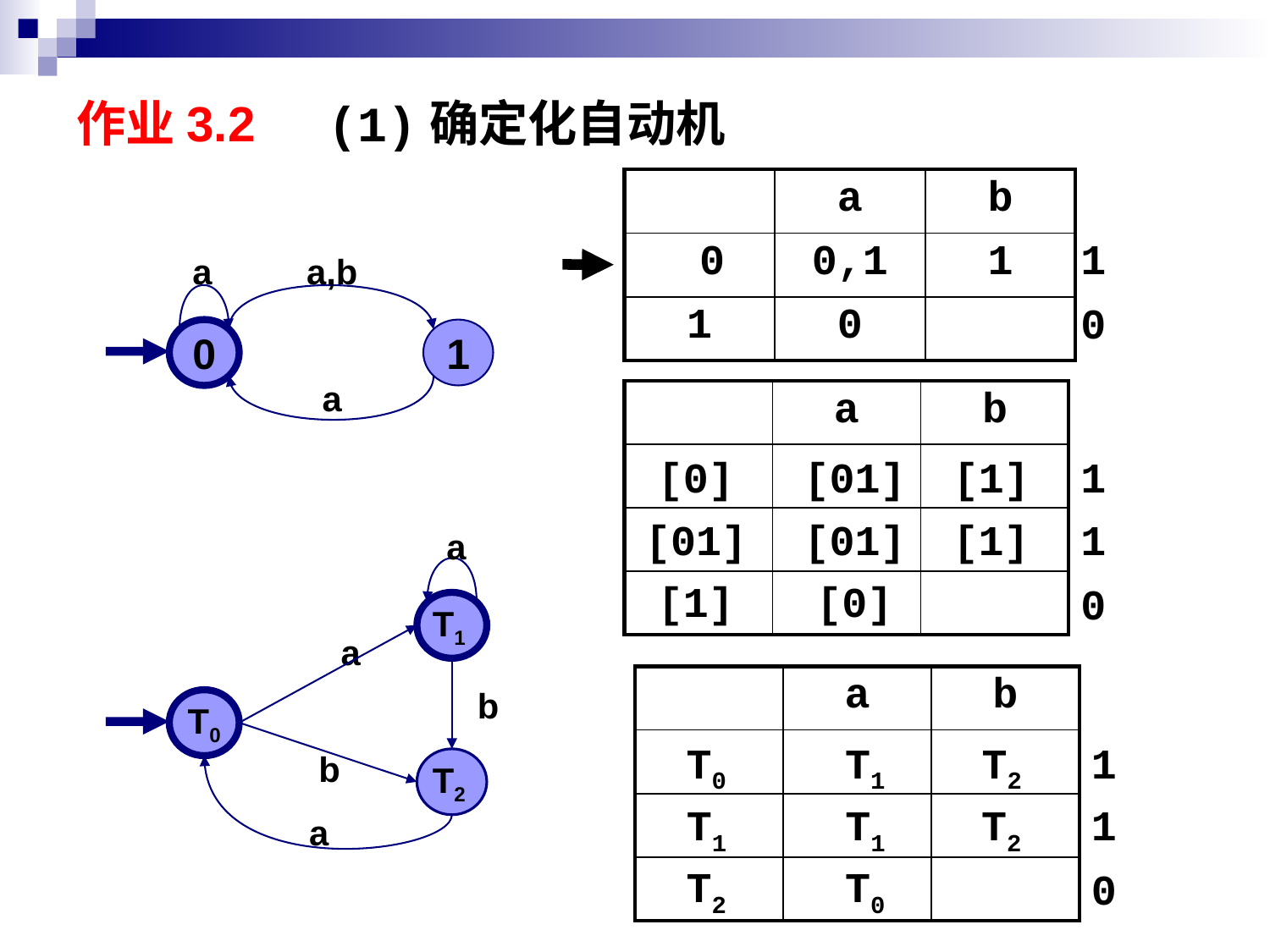

# 作业3.2　(1)确定化自动机
|  | a | b |  |
| --- | --- | --- | --- |
| 0 | 0,1 | 1 | 1 |
| 1 | 0 |  | 0 |
a
a,b
0
1

a

|  | a | b |
| --- | --- | --- |
|  |  |  |
|  |  |  |
|  |  |  |
[0]
[01]
[1]
1
[01]
[01]
[1]
1
a
T1
a
b
T0

b
T2
a
[1]
[0]
0
|  | a | b |
| --- | --- | --- |
|  |  |  |
|  |  |  |
|  |  |  |
T0
T1
T2
1
T1
T1
T2
1
T2
T0
0